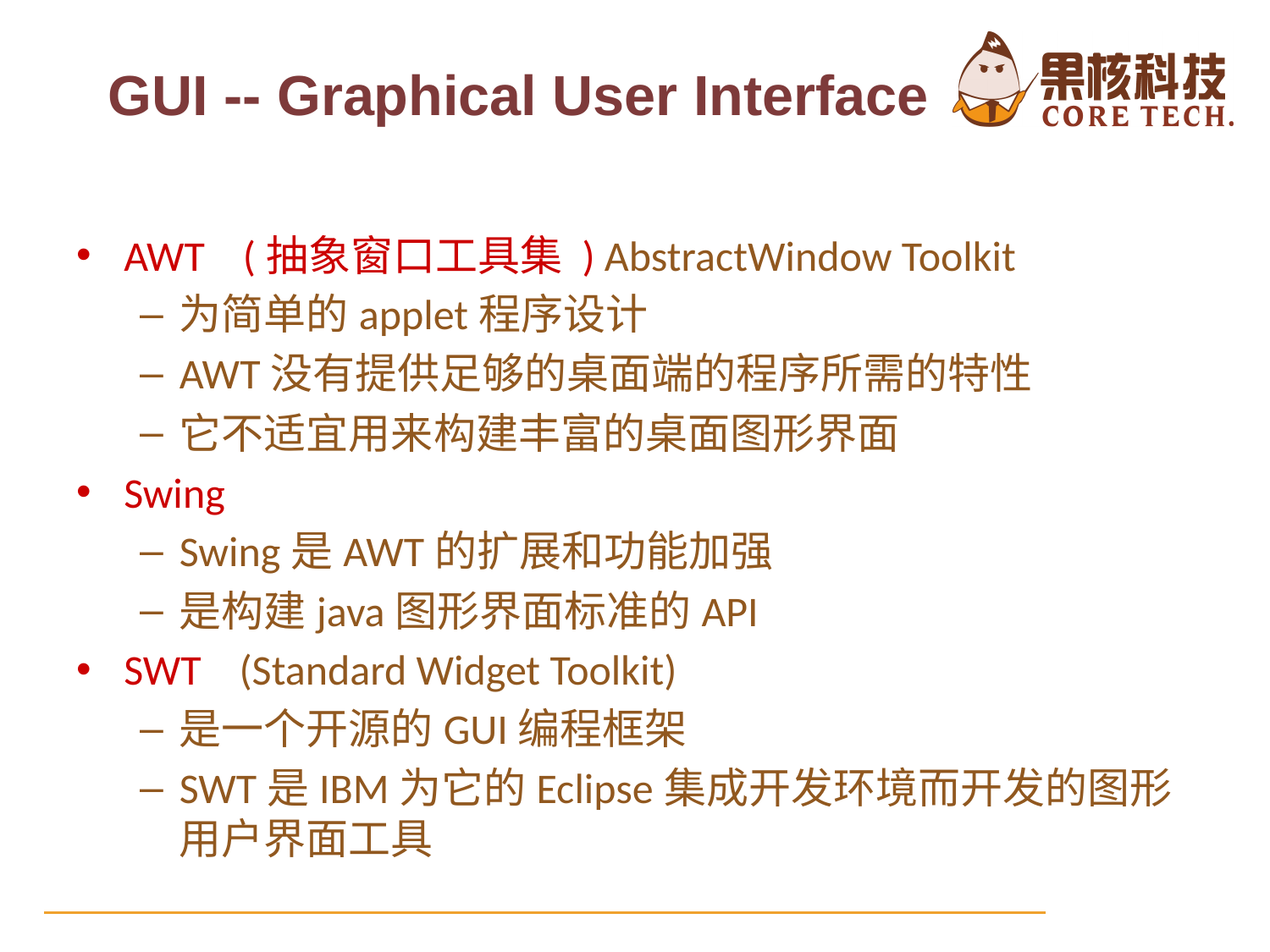

GUI -- Graphical User Interface
AWT    (抽象窗口工具集 ) AbstractWindow Toolkit
为简单的applet程序设计
AWT没有提供足够的桌面端的程序所需的特性
它不适宜用来构建丰富的桌面图形界面
Swing
Swing是AWT的扩展和功能加强
是构建java图形界面标准的API
SWT    (Standard Widget Toolkit)
是一个开源的GUI编程框架
SWT是IBM为它的Eclipse集成开发环境而开发的图形用户界面工具